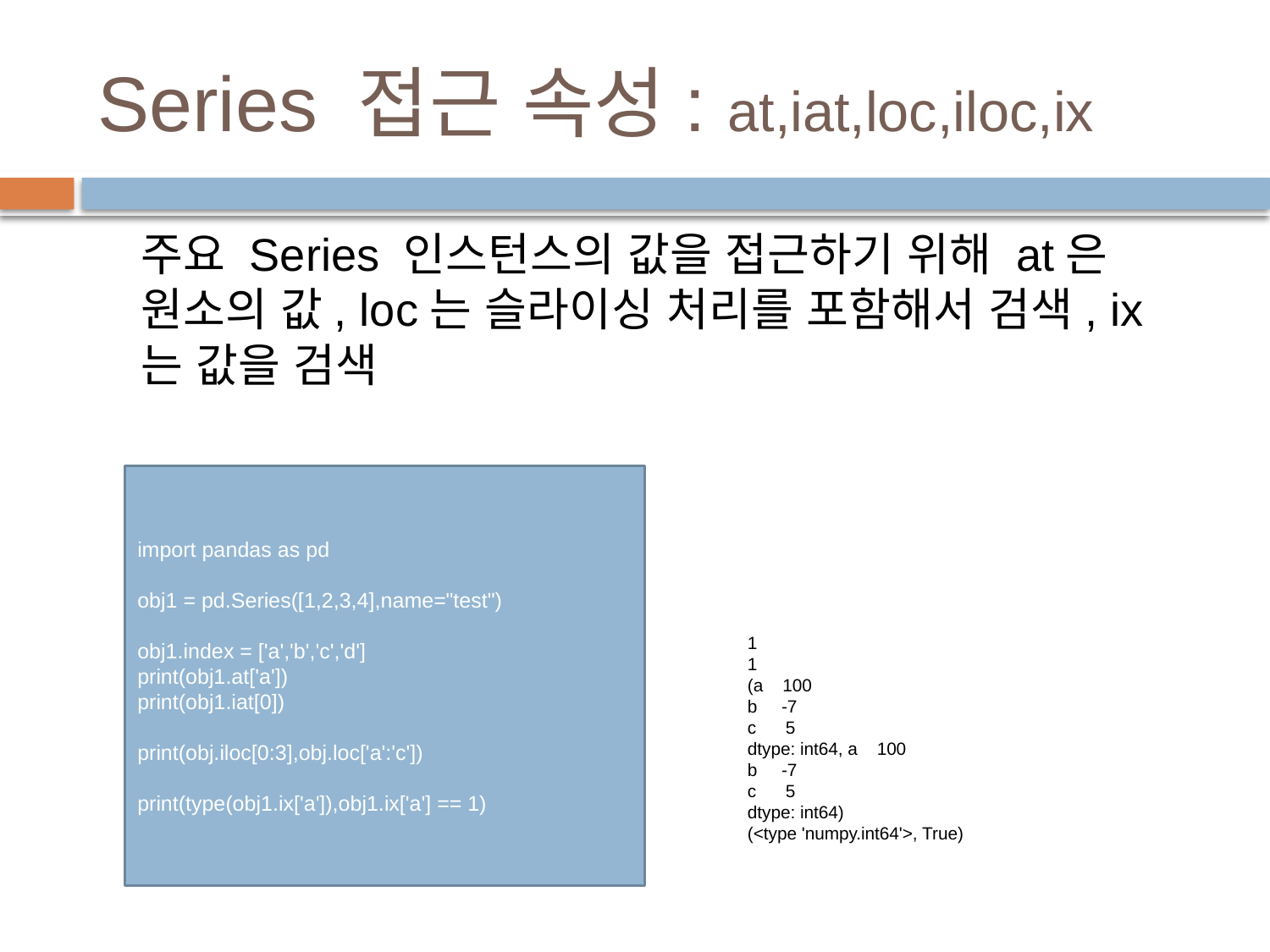

# Series 접근 속성: at,iat,loc,iloc,ix
주요 Series 인스턴스의 값을 접근하기 위해 at은 원소의 값, loc는 슬라이싱 처리를 포함해서 검색, ix는 값을 검색
import pandas as pd

obj1 = pd.Series([1,2,3,4],name="test")

obj1.index = ['a','b','c','d']
print(obj1.at['a'])
print(obj1.iat[0])

print(obj.iloc[0:3],obj.loc['a':'c'])

print(type(obj1.ix['a']),obj1.ix['a'] == 1)
1
1
(a    100
b     -7
c      5
dtype: int64, a    100
b     -7
c      5
dtype: int64)
(<type 'numpy.int64'>, True)